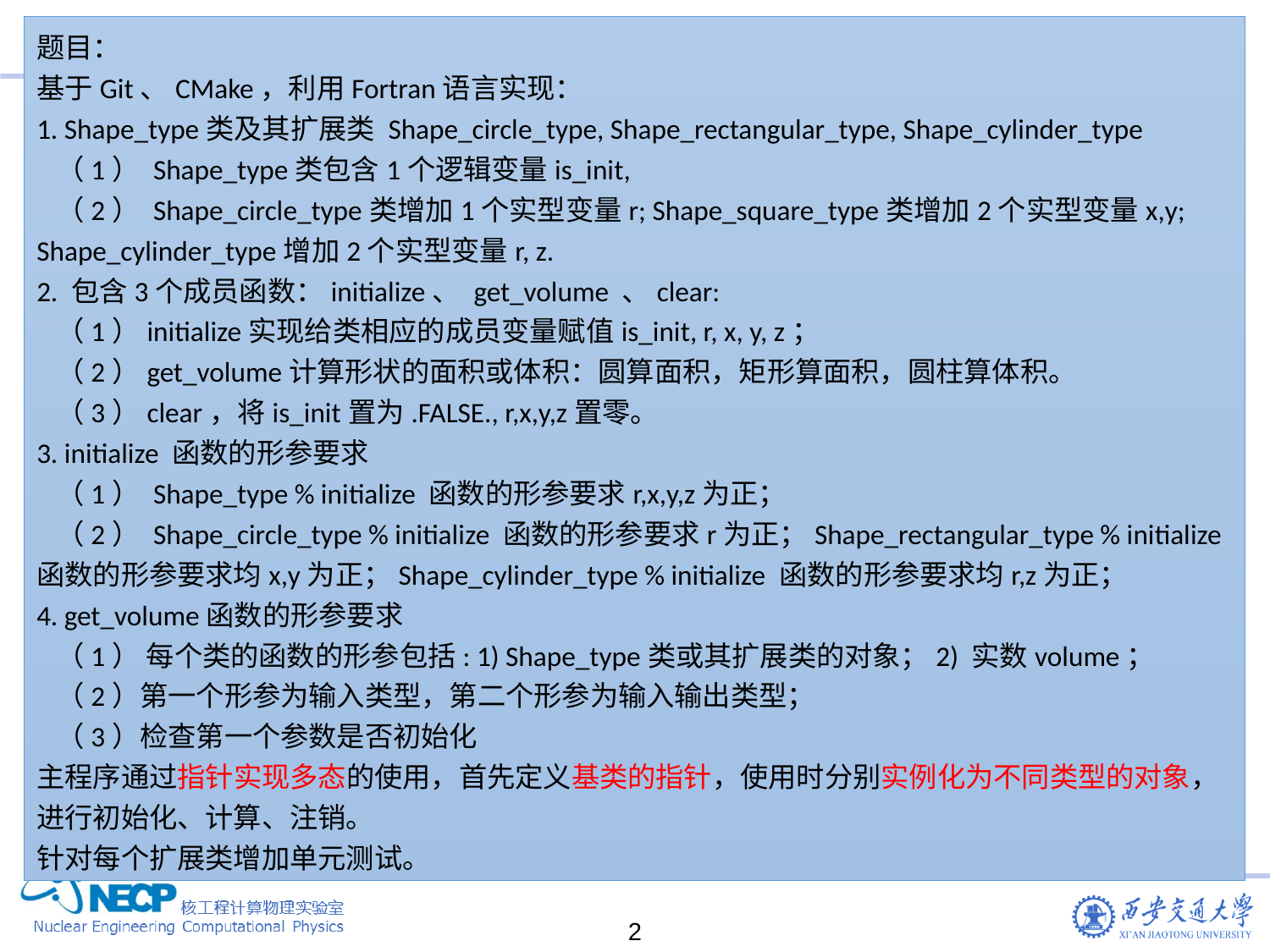

题目：
基于Git、CMake，利用Fortran语言实现：
1. Shape_type类及其扩展类 Shape_circle_type, Shape_rectangular_type, Shape_cylinder_type
  （1） Shape_type类包含1个逻辑变量is_init,
  （2） Shape_circle_type类增加1个实型变量r; Shape_square_type类增加2个实型变量x,y; Shape_cylinder_type增加2个实型变量r, z.
2. 包含3个成员函数：initialize、 get_volume 、clear:
  （1）initialize实现给类相应的成员变量赋值is_init, r, x, y, z；
  （2）get_volume计算形状的面积或体积：圆算面积，矩形算面积，圆柱算体积。
  （3）clear，将is_init置为.FALSE., r,x,y,z置零。
3. initialize 函数的形参要求
  （1） Shape_type % initialize 函数的形参要求r,x,y,z为正；
  （2） Shape_circle_type % initialize 函数的形参要求r为正；Shape_rectangular_type % initialize 函数的形参要求均x,y为正；Shape_cylinder_type % initialize 函数的形参要求均r,z为正；
4. get_volume函数的形参要求
  （1） 每个类的函数的形参包括: 1) Shape_type类或其扩展类的对象；2) 实数volume；
  （2）第一个形参为输入类型，第二个形参为输入输出类型；
  （3）检查第一个参数是否初始化
主程序通过指针实现多态的使用，首先定义基类的指针，使用时分别实例化为不同类型的对象，进行初始化、计算、注销。
针对每个扩展类增加单元测试。